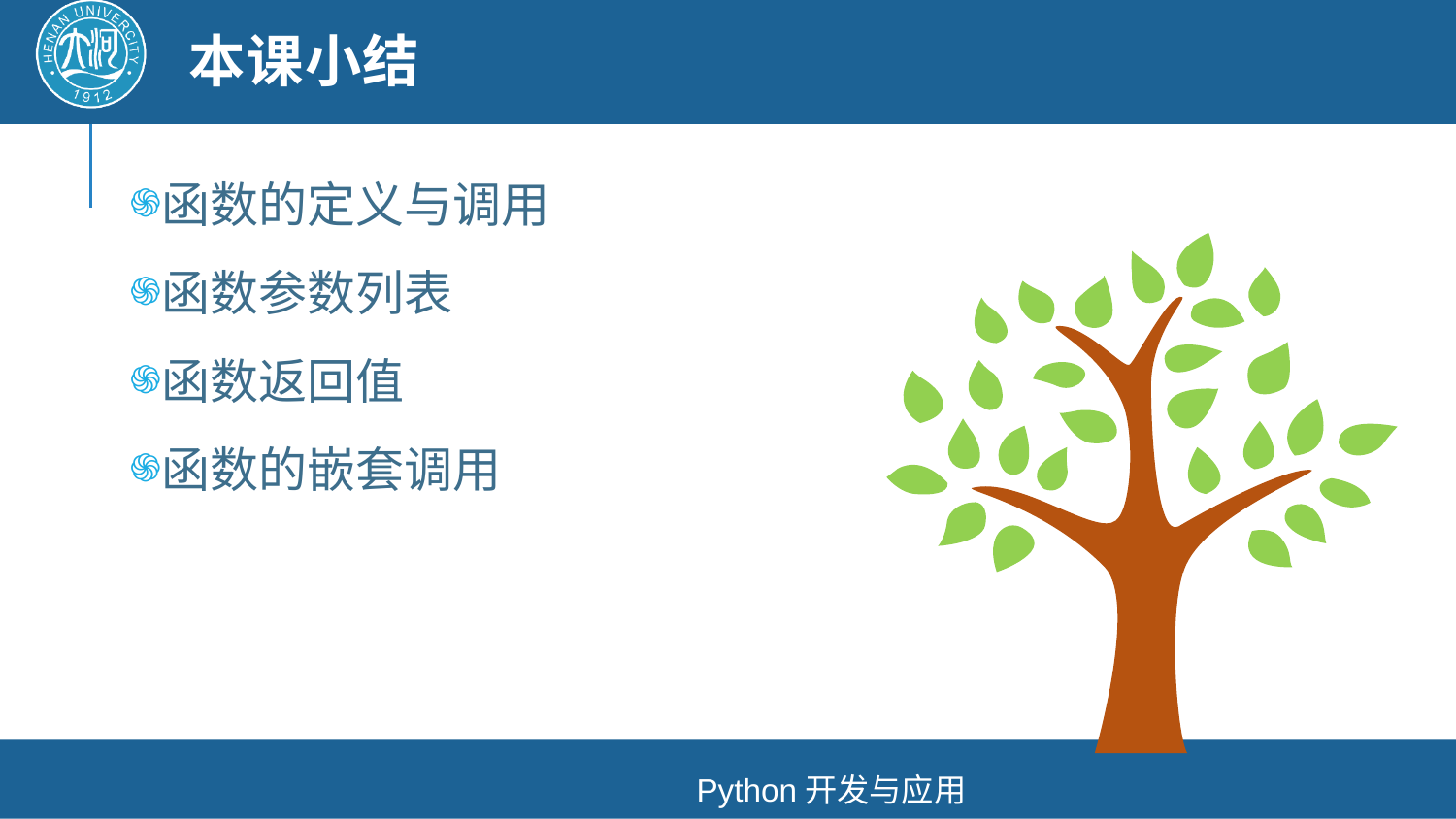

# 本课小结
函数的定义与调用
函数参数列表
函数返回值
函数的嵌套调用

Python开发与应用
35